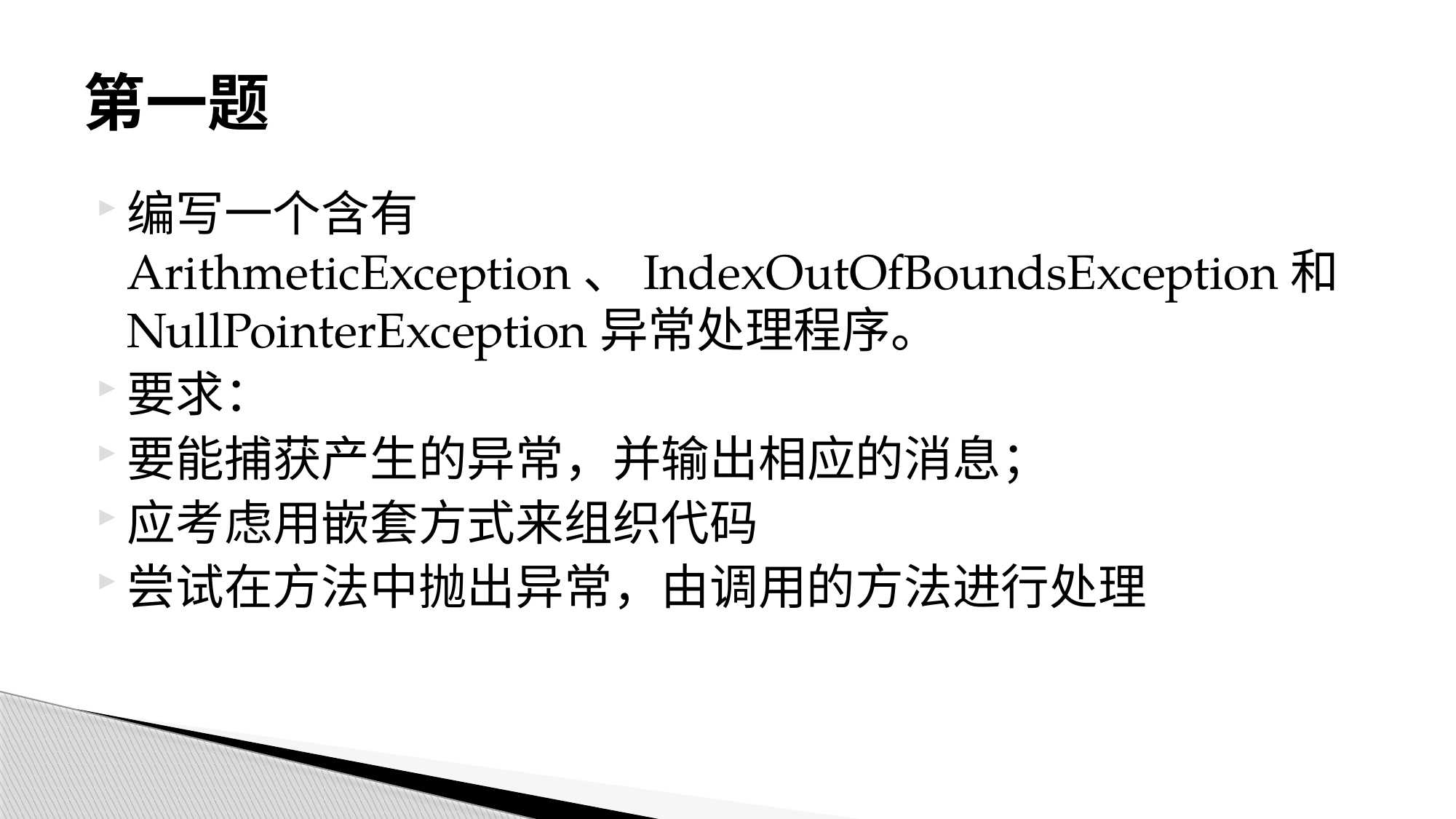

# 第一题
编写一个含有ArithmeticException、IndexOutOfBoundsException和NullPointerException异常处理程序。
要求：
要能捕获产生的异常，并输出相应的消息；
应考虑用嵌套方式来组织代码
尝试在方法中抛出异常，由调用的方法进行处理